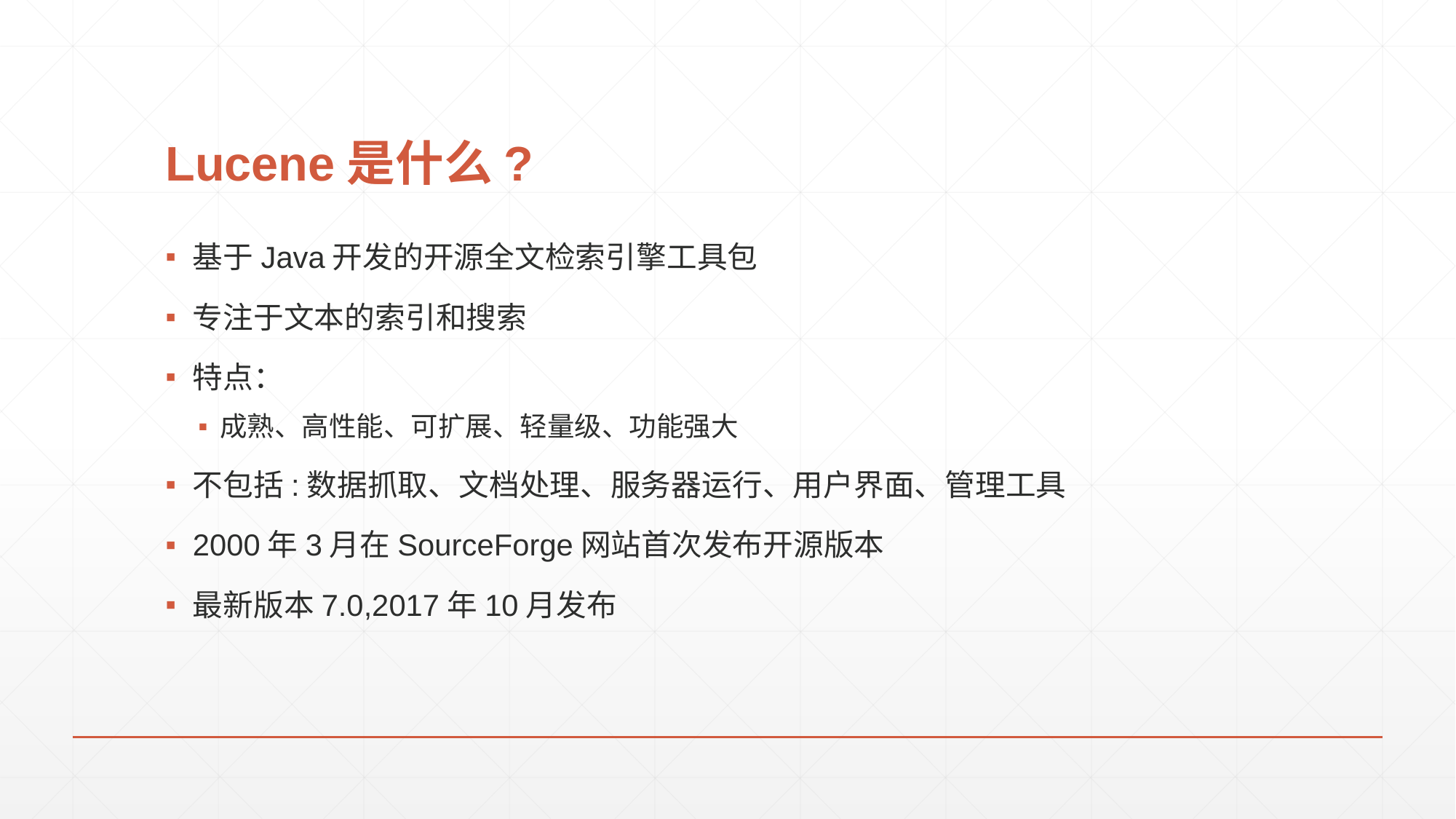

# Lucene是什么?
基于Java开发的开源全文检索引擎工具包
专注于文本的索引和搜索
特点：
成熟、高性能、可扩展、轻量级、功能强大
不包括:数据抓取、文档处理、服务器运行、用户界面、管理工具
2000年3月在SourceForge网站首次发布开源版本
最新版本7.0,2017年10月发布